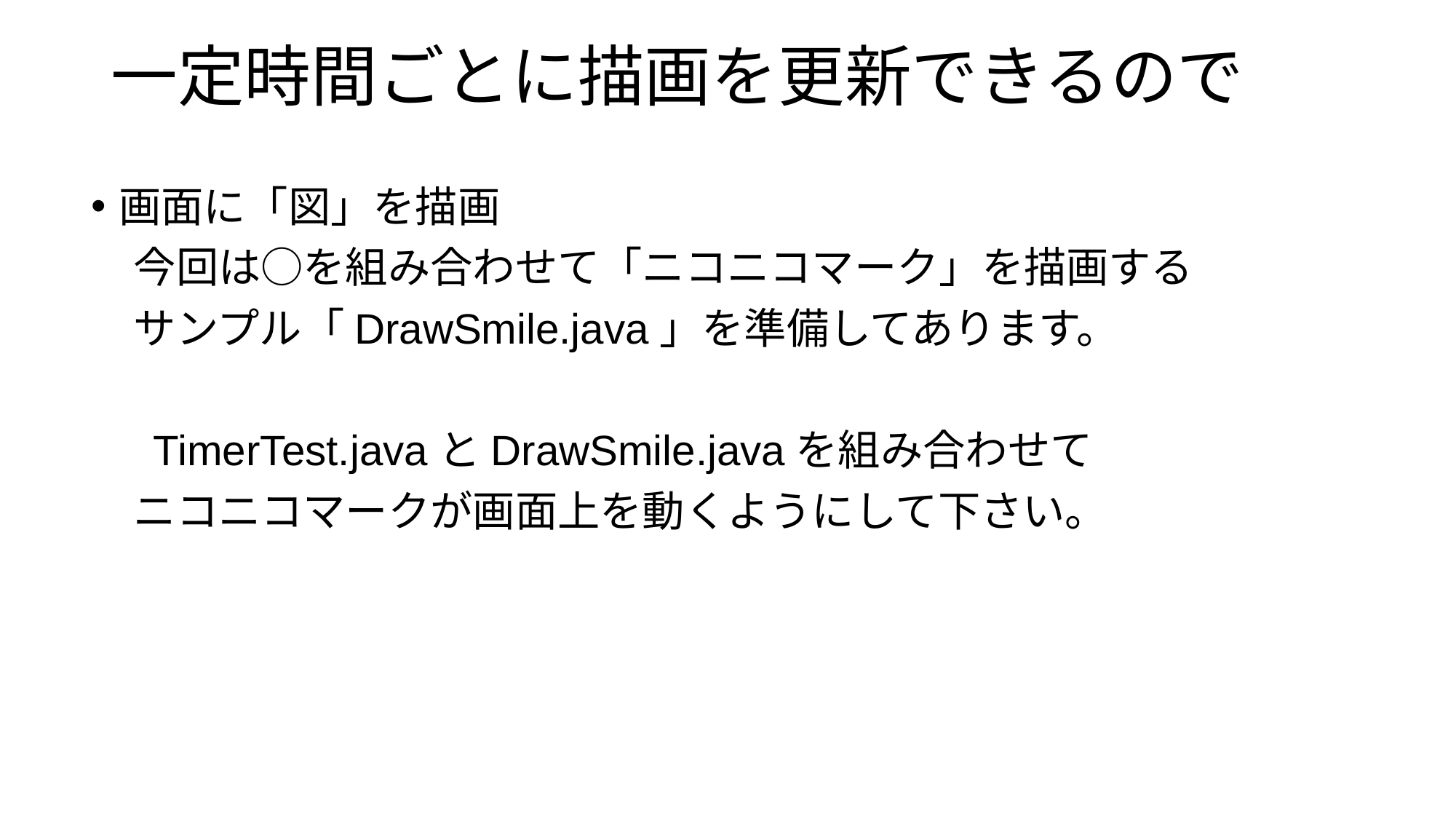

# 一定時間ごとに描画を更新できるので
画面に「図」を描画
　今回は○を組み合わせて「ニコニコマーク」を描画する
　サンプル「DrawSmile.java」を準備してあります。

　 TimerTest.javaとDrawSmile.javaを組み合わせて
　ニコニコマークが画面上を動くようにして下さい。